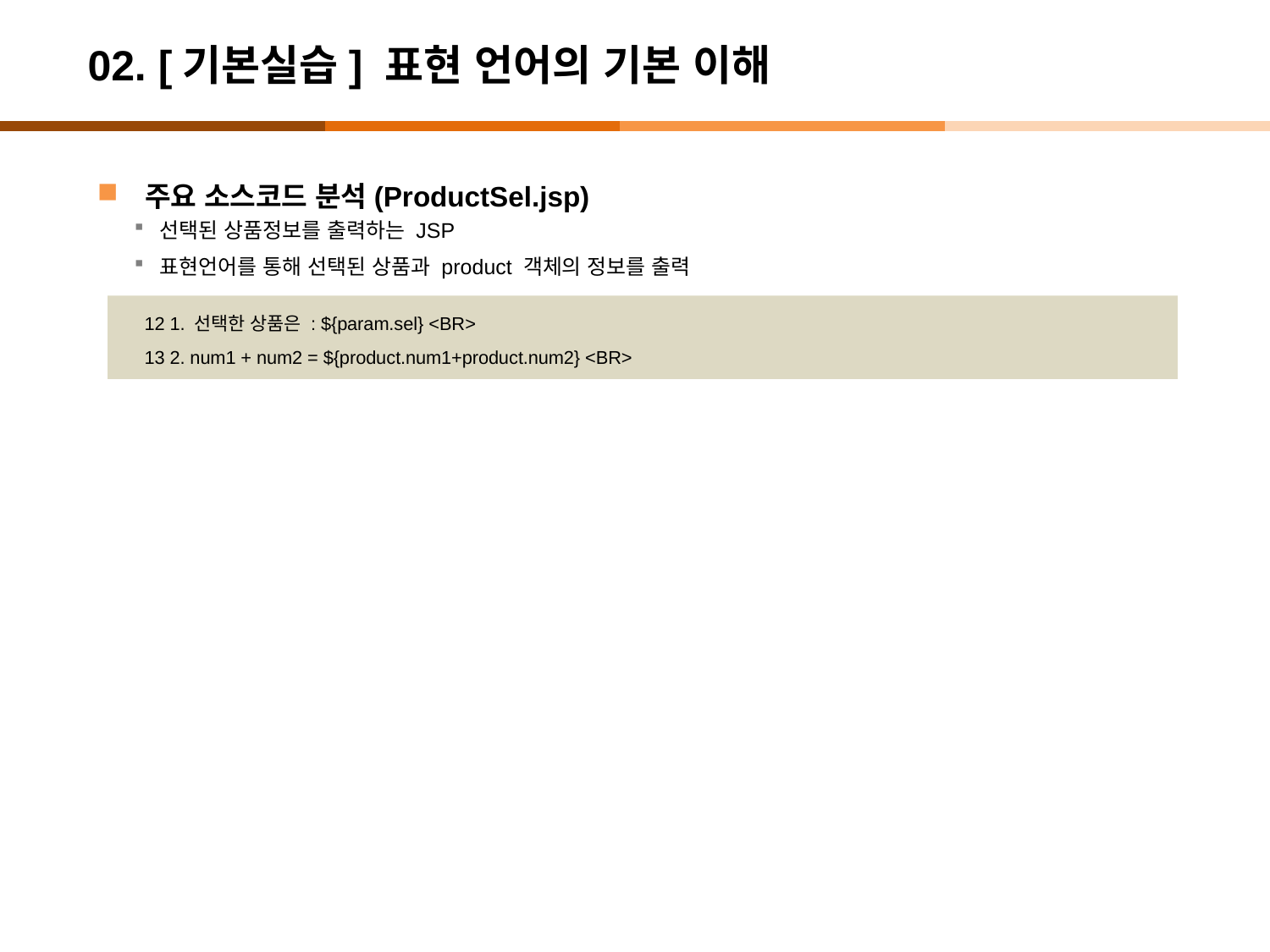

# 02. [기본실습] 표현 언어의 기본 이해
주요 소스코드 분석(ProductSel.jsp)
선택된 상품정보를 출력하는 JSP
표현언어를 통해 선택된 상품과 product 객체의 정보를 출력

12 1. 선택한 상품은 : ${param.sel} <BR>
13 2. num1 + num2 = ${product.num1+product.num2} <BR>